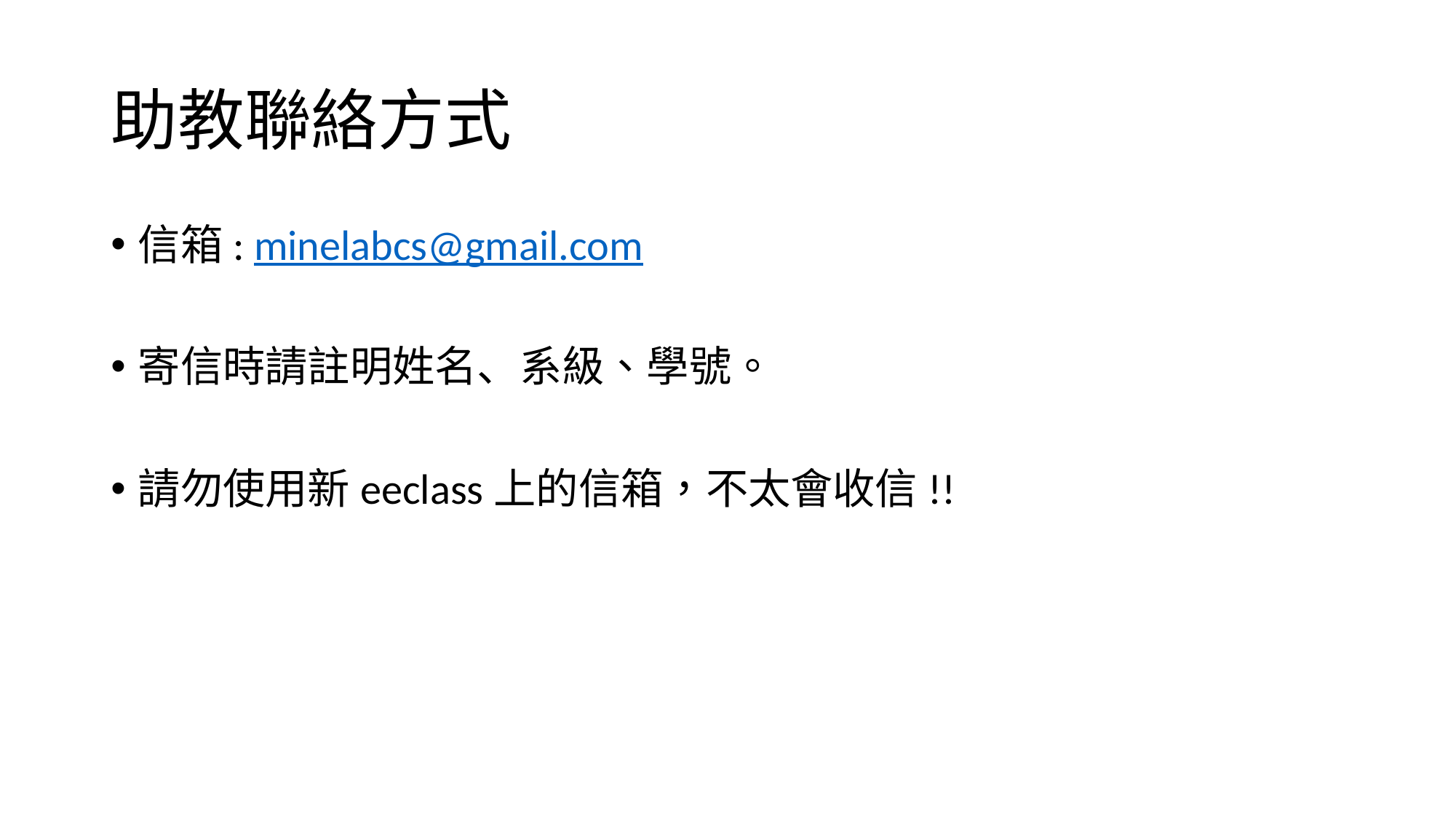

# 助教聯絡方式
信箱: minelabcs@gmail.com

寄信時請註明姓名、系級、學號。

請勿使用新eeclass上的信箱，不太會收信!!